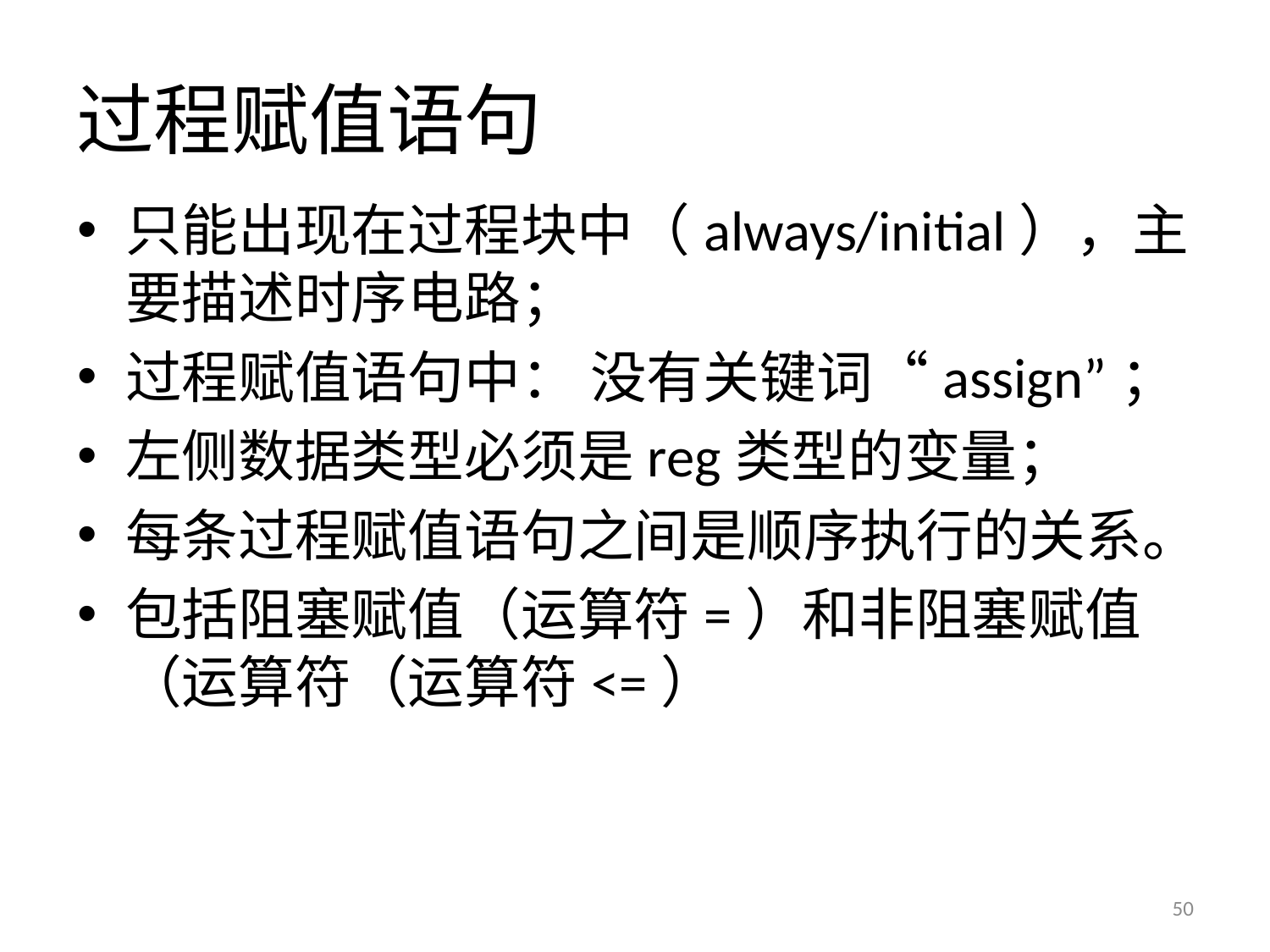

过程赋值语句
只能出现在过程块中（always/initial），主要描述时序电路；
过程赋值语句中： 没有关键词“assign”；
左侧数据类型必须是reg类型的变量；
每条过程赋值语句之间是顺序执行的关系。
包括阻塞赋值（运算符=）和非阻塞赋值（运算符（运算符<=）
50